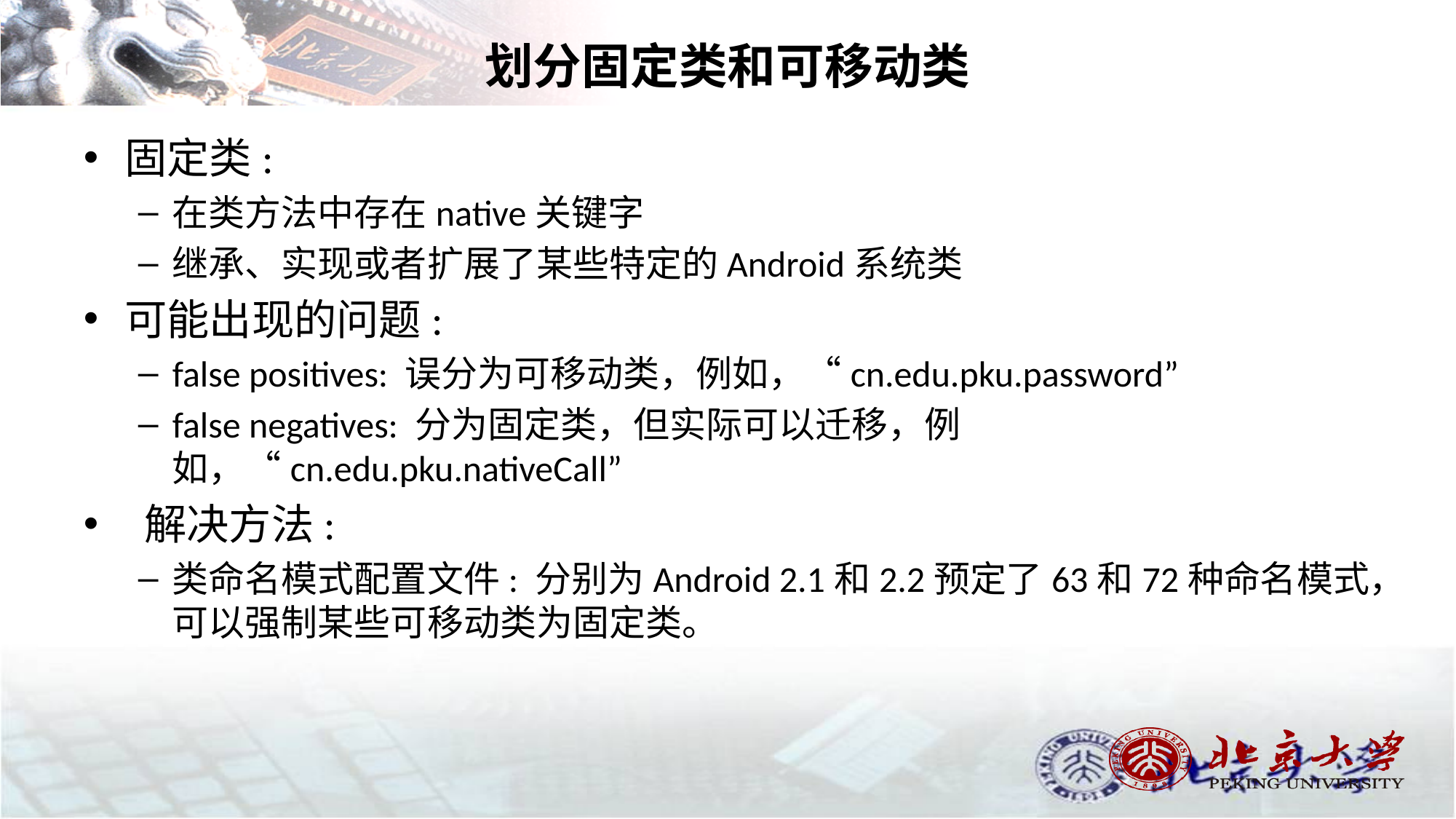

# 划分固定类和可移动类
固定类:
在类方法中存在native关键字
继承、实现或者扩展了某些特定的Android系统类
可能出现的问题:
false positives: 误分为可移动类，例如，“cn.edu.pku.password”
false negatives: 分为固定类，但实际可以迁移，例如，“cn.edu.pku.nativeCall”
 解决方法:
类命名模式配置文件: 分别为Android 2.1和2.2预定了63和72种命名模式，可以强制某些可移动类为固定类。